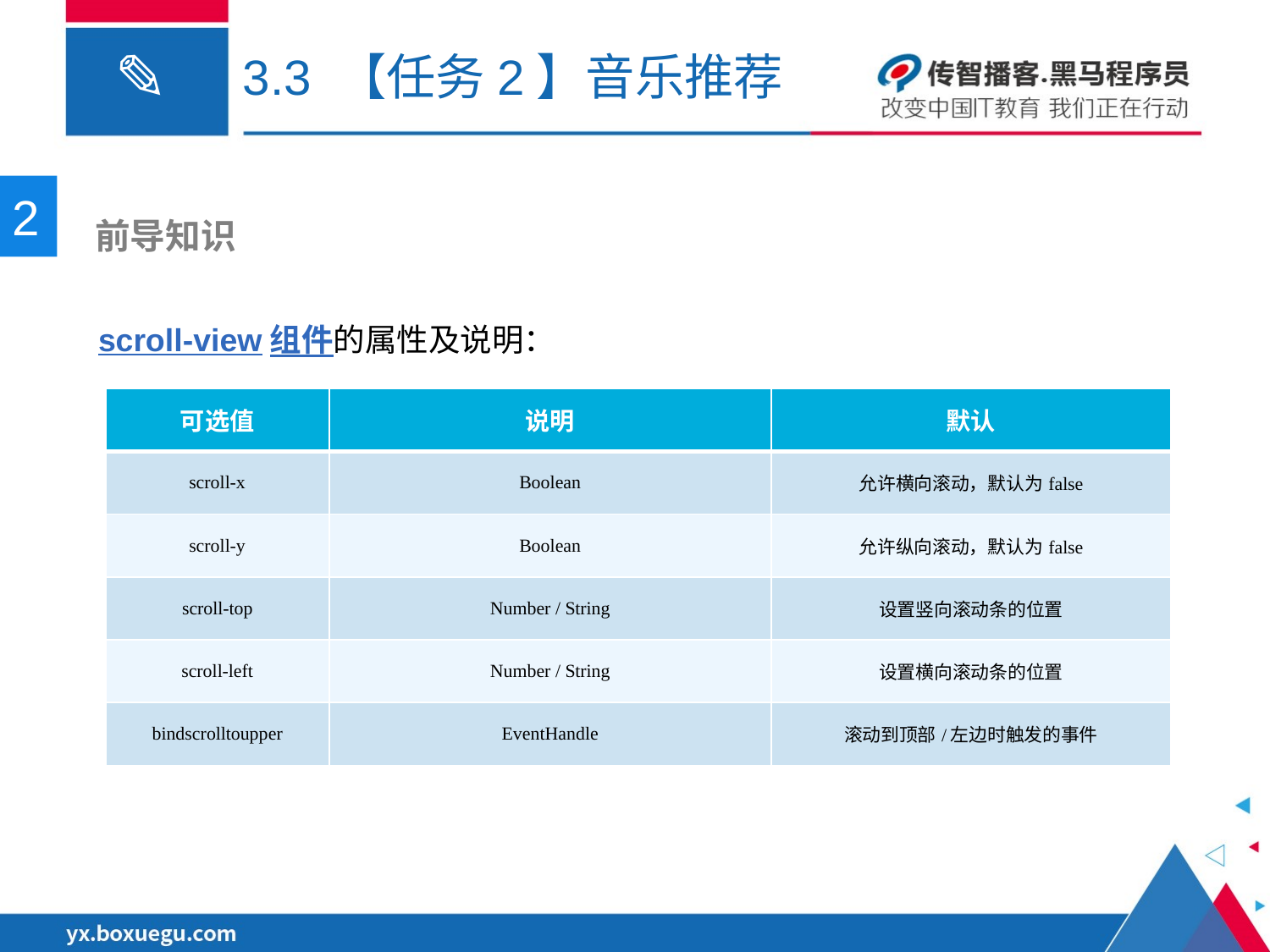

# 3.3 【任务2】音乐推荐

2
  前导知识
scroll-view组件的属性及说明：
| 可选值 | 说明 | 默认 |
| --- | --- | --- |
| scroll-x | Boolean | 允许横向滚动，默认为false |
| scroll-y | Boolean | 允许纵向滚动，默认为false |
| scroll-top | Number / String | 设置竖向滚动条的位置 |
| scroll-left | Number / String | 设置横向滚动条的位置 |
| bindscrolltoupper | EventHandle | 滚动到顶部/左边时触发的事件 |